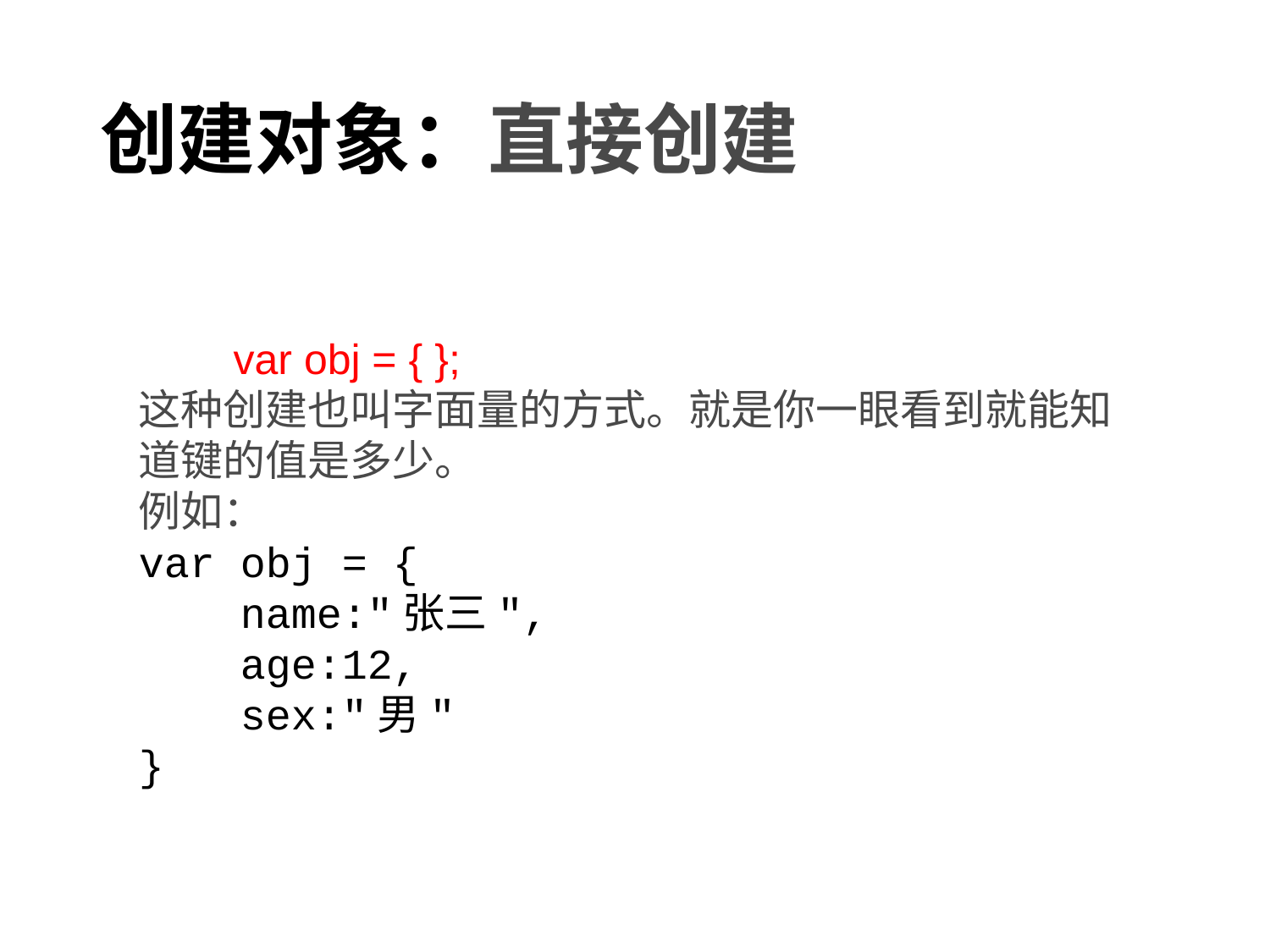

# 创建对象：直接创建

　　var obj = { };
这种创建也叫字面量的方式。就是你一眼看到就能知道键的值是多少。
例如：
var obj = {
    name:"张三",
    age:12,
    sex:"男"
}